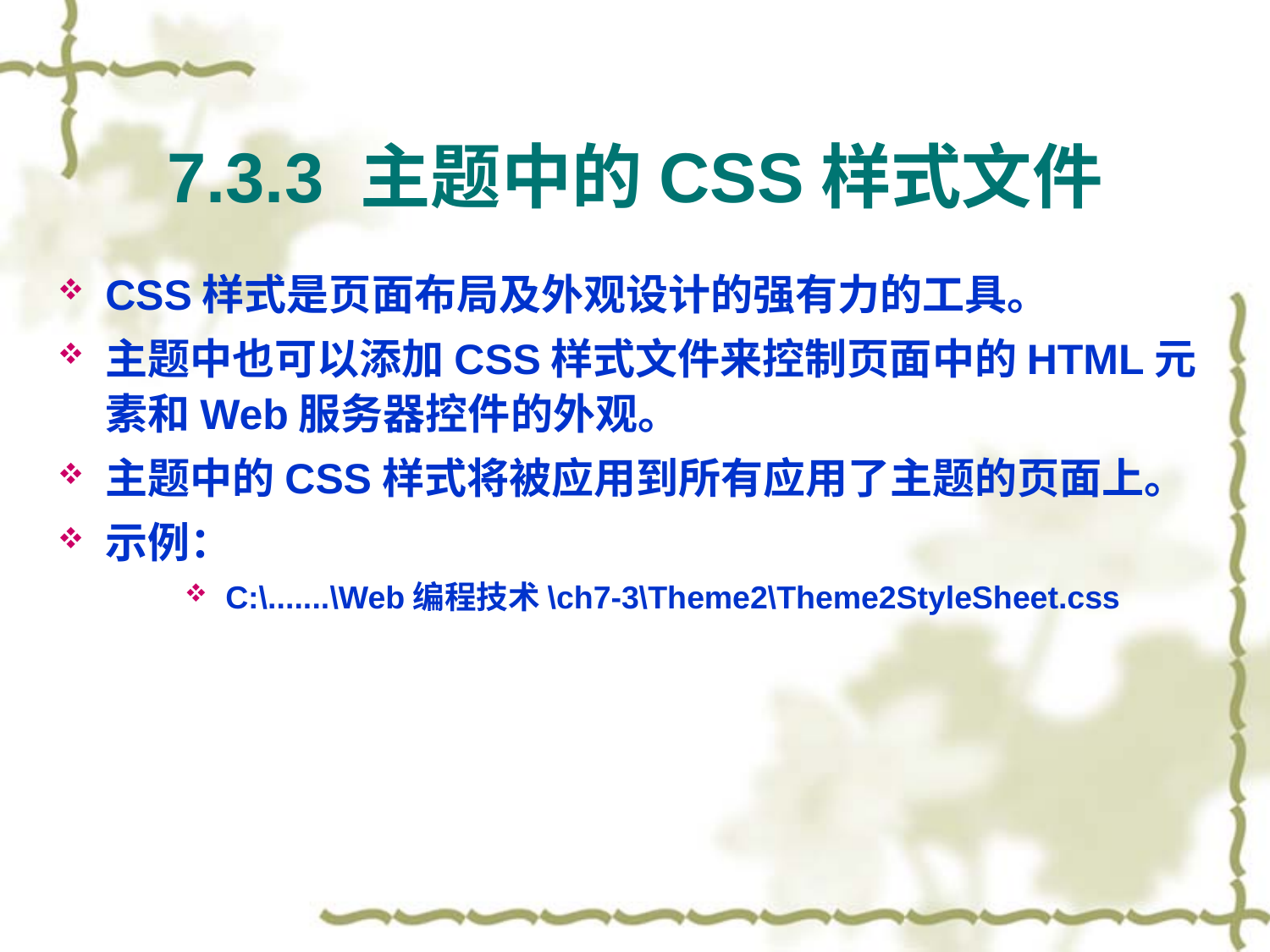

# 7.3.3 主题中的CSS样式文件
CSS样式是页面布局及外观设计的强有力的工具。
主题中也可以添加CSS样式文件来控制页面中的HTML元素和Web服务器控件的外观。
主题中的CSS样式将被应用到所有应用了主题的页面上。
示例：
 C:\.......\Web编程技术\ch7-3\Theme2\Theme2StyleSheet.css